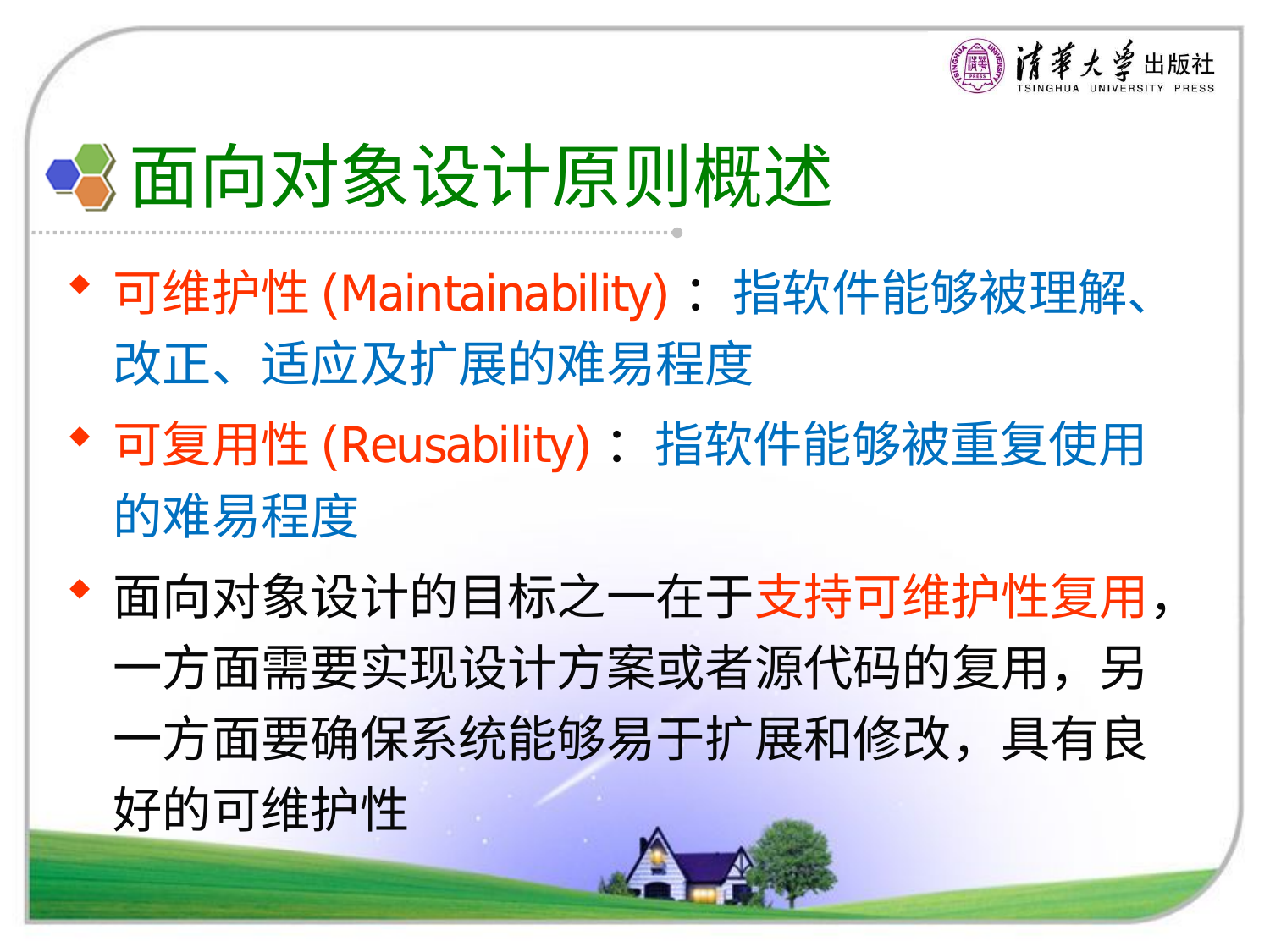

# 面向对象设计原则概述
可维护性(Maintainability)：指软件能够被理解、改正、适应及扩展的难易程度
可复用性(Reusability)：指软件能够被重复使用的难易程度
面向对象设计的目标之一在于支持可维护性复用，一方面需要实现设计方案或者源代码的复用，另一方面要确保系统能够易于扩展和修改，具有良好的可维护性